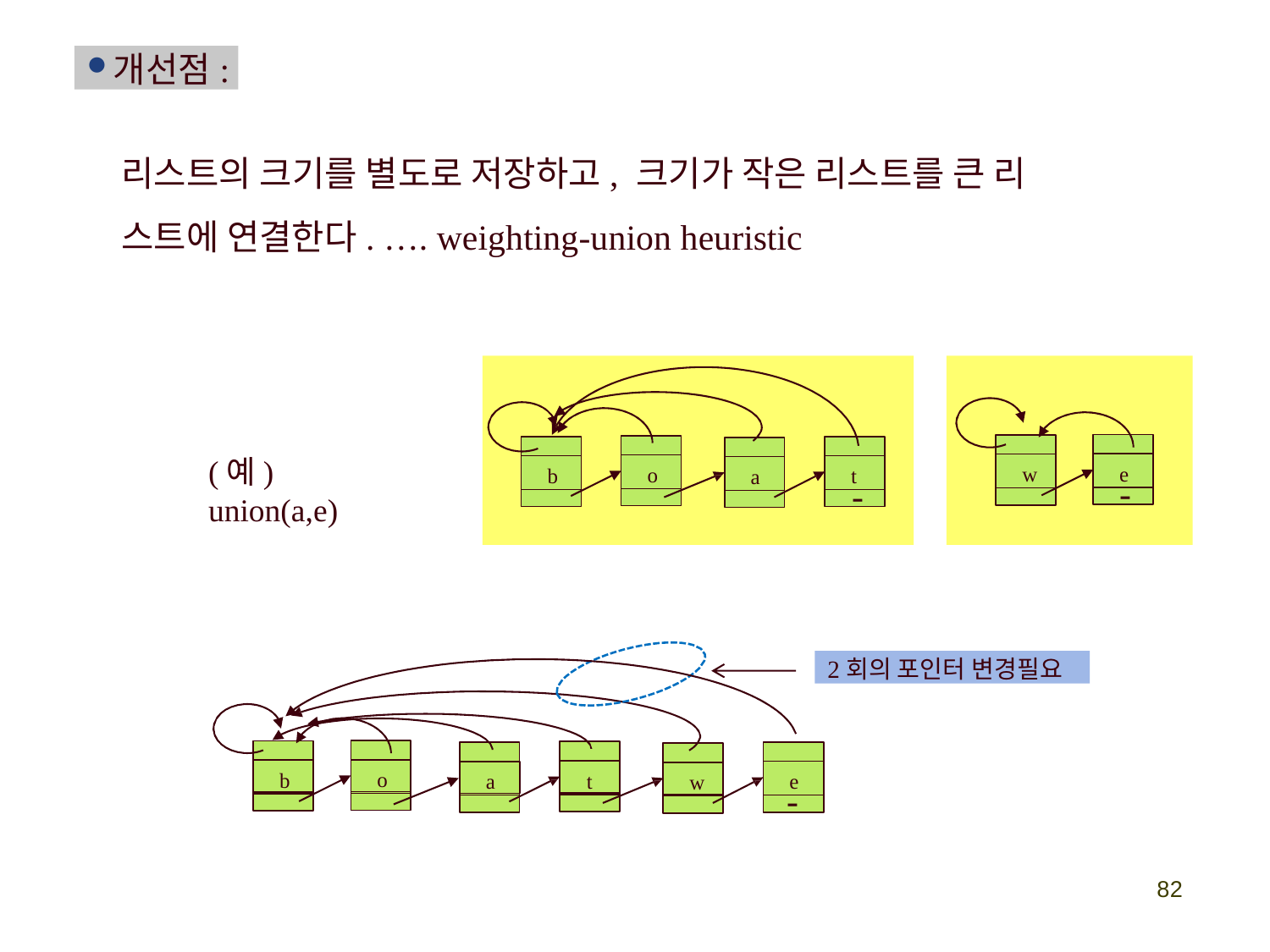

개선점:
리스트의 크기를 별도로 저장하고, 크기가 작은 리스트를 큰 리  스트에 연결한다. …. weighting-union heuristic

(예) union(a,e)
e
w
o
b
t
a
-
-

2회의 포인터 변경필요

o
b
t
a
w
e
-

82